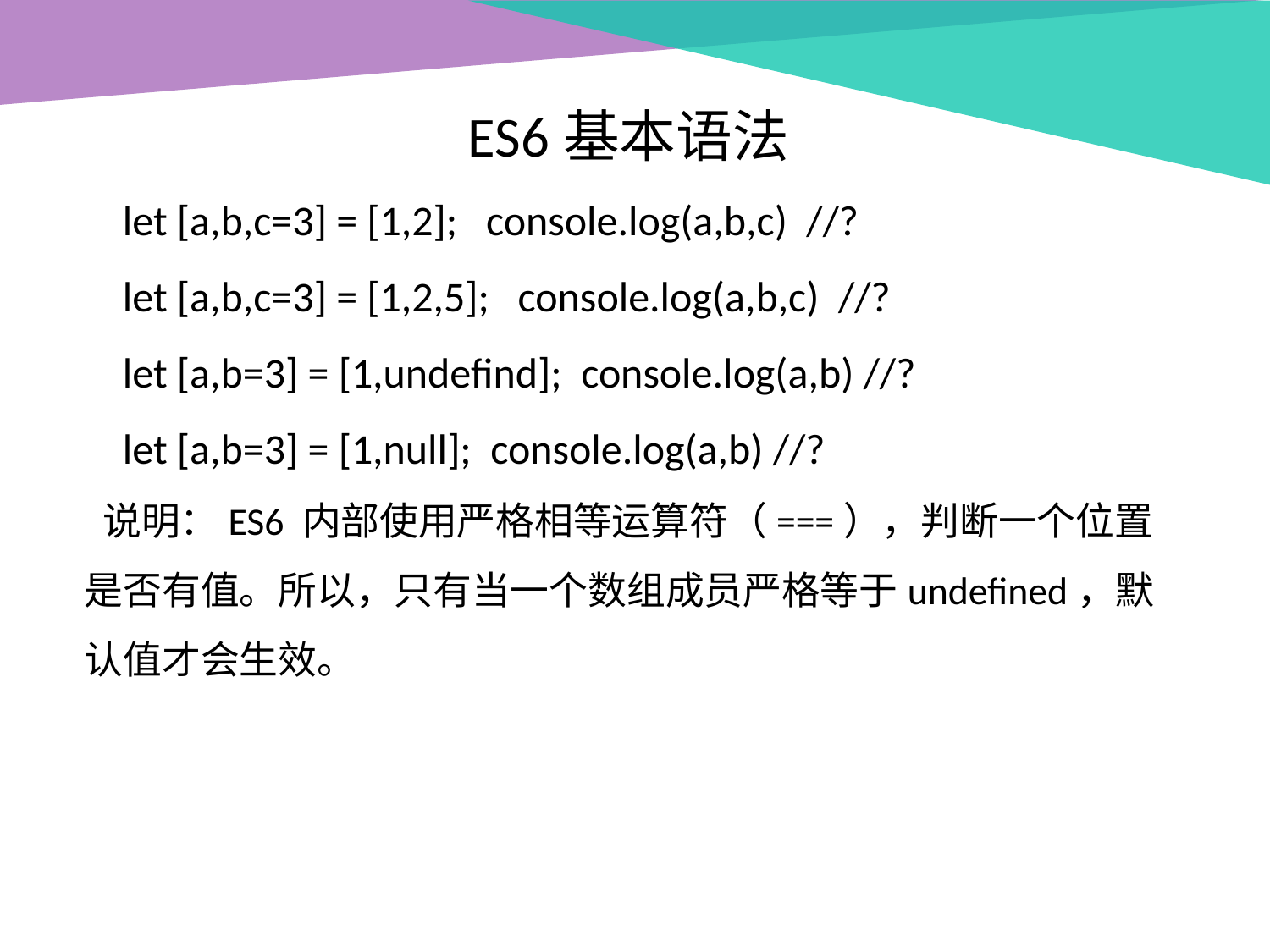

ES6基本语法
    let [a,b,c=3] = [1,2];   console.log(a,b,c)  //?
    let [a,b,c=3] = [1,2,5];   console.log(a,b,c)  //?
    let [a,b=3] = [1,undefind];  console.log(a,b) //?
    let [a,b=3] = [1,null];  console.log(a,b) //?
 说明：ES6 内部使用严格相等运算符（===），判断一个位置是否有值。所以，只有当一个数组成员严格等于undefined，默认值才会生效。